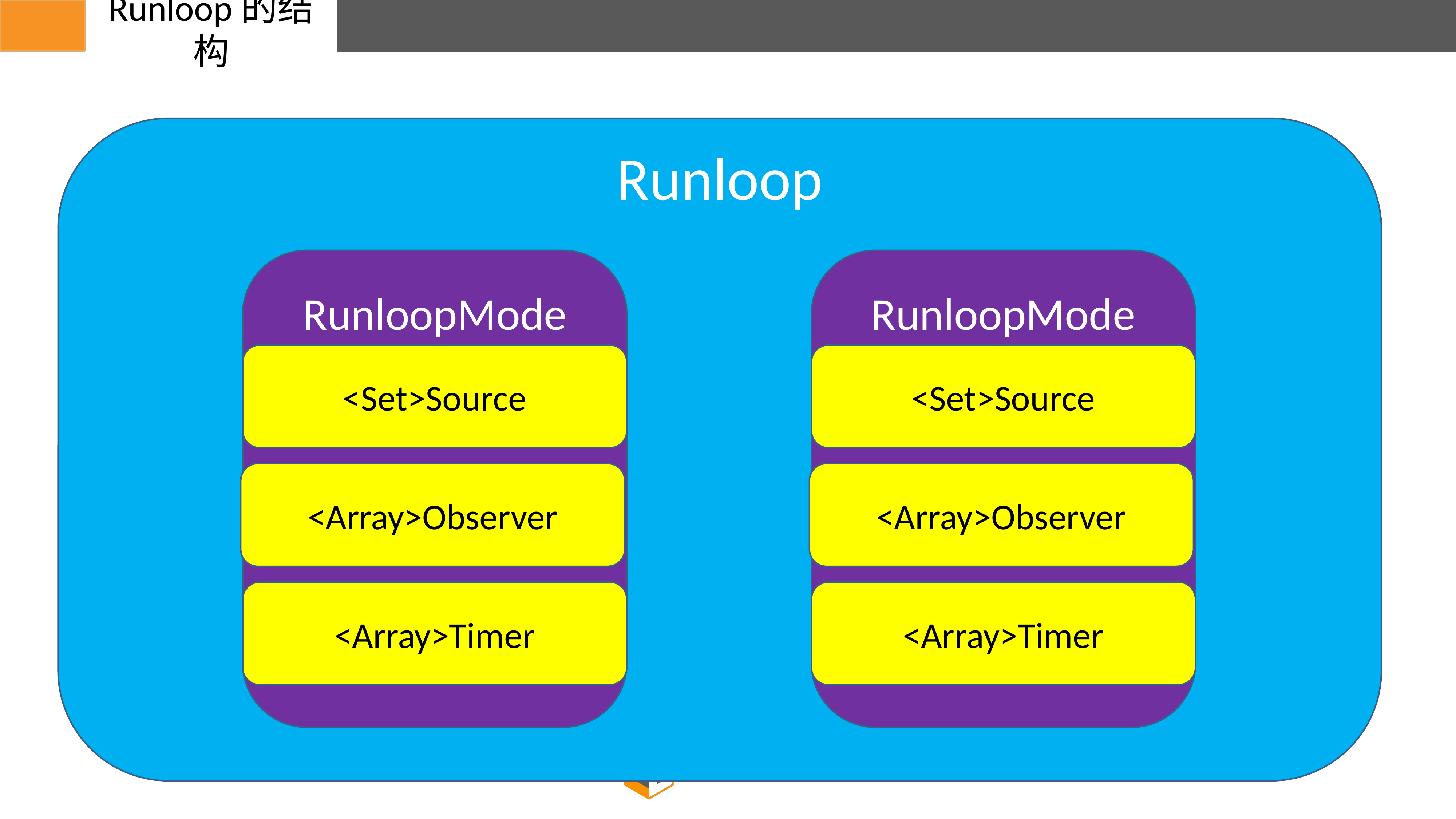

Runloop的结构

Runloop

RunloopMode
<Set>Source
<Array>Observer
<Array>Timer

RunloopMode
<Set>Source
<Array>Observer
<Array>Timer